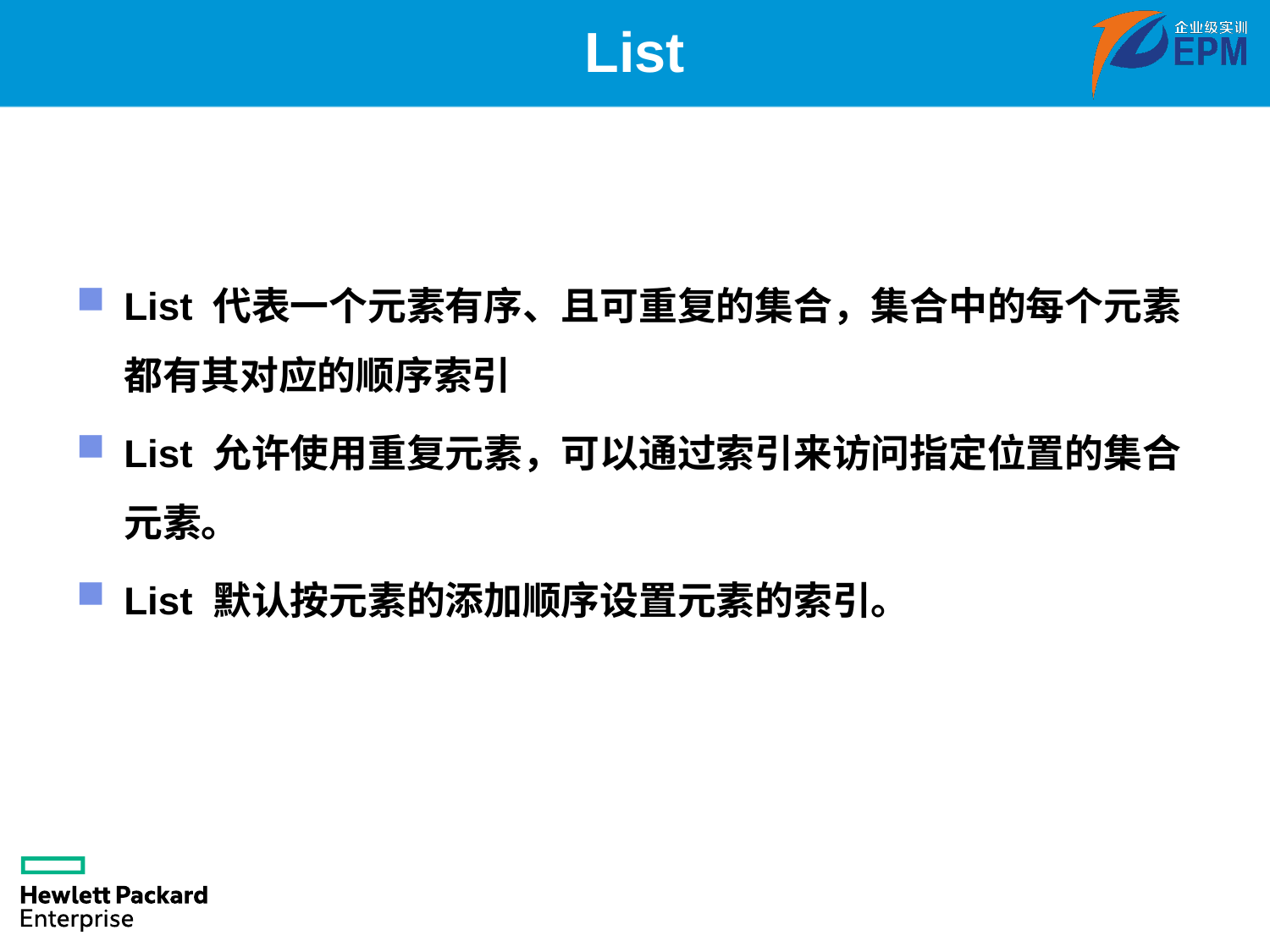

# List
List 代表一个元素有序、且可重复的集合，集合中的每个元素都有其对应的顺序索引
List 允许使用重复元素，可以通过索引来访问指定位置的集合元素。
List 默认按元素的添加顺序设置元素的索引。